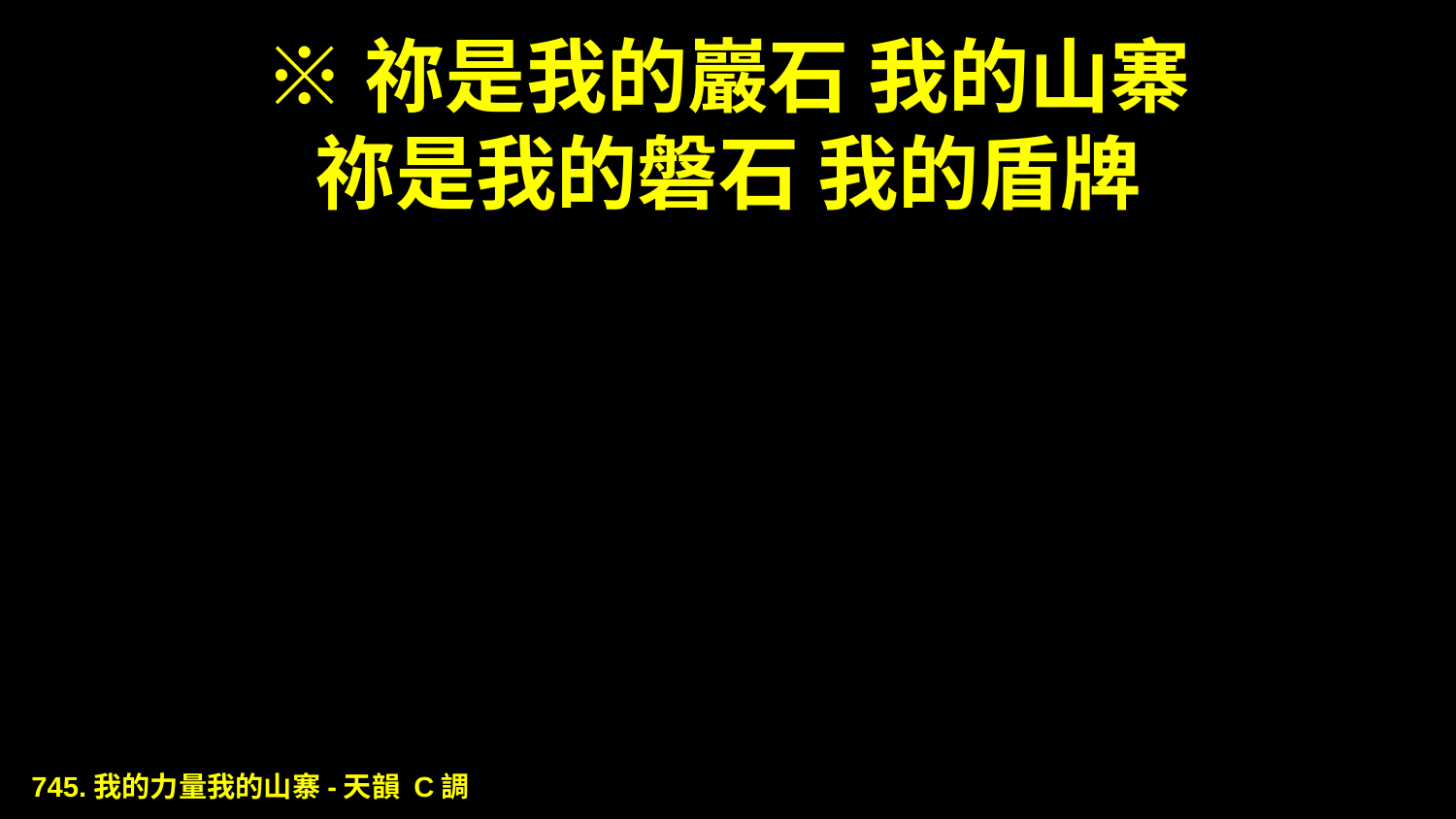

# ※祢是我的巖石 我的山寨 祢是我的磐石 我的盾牌
745.我的力量我的山寨-天韻 C調